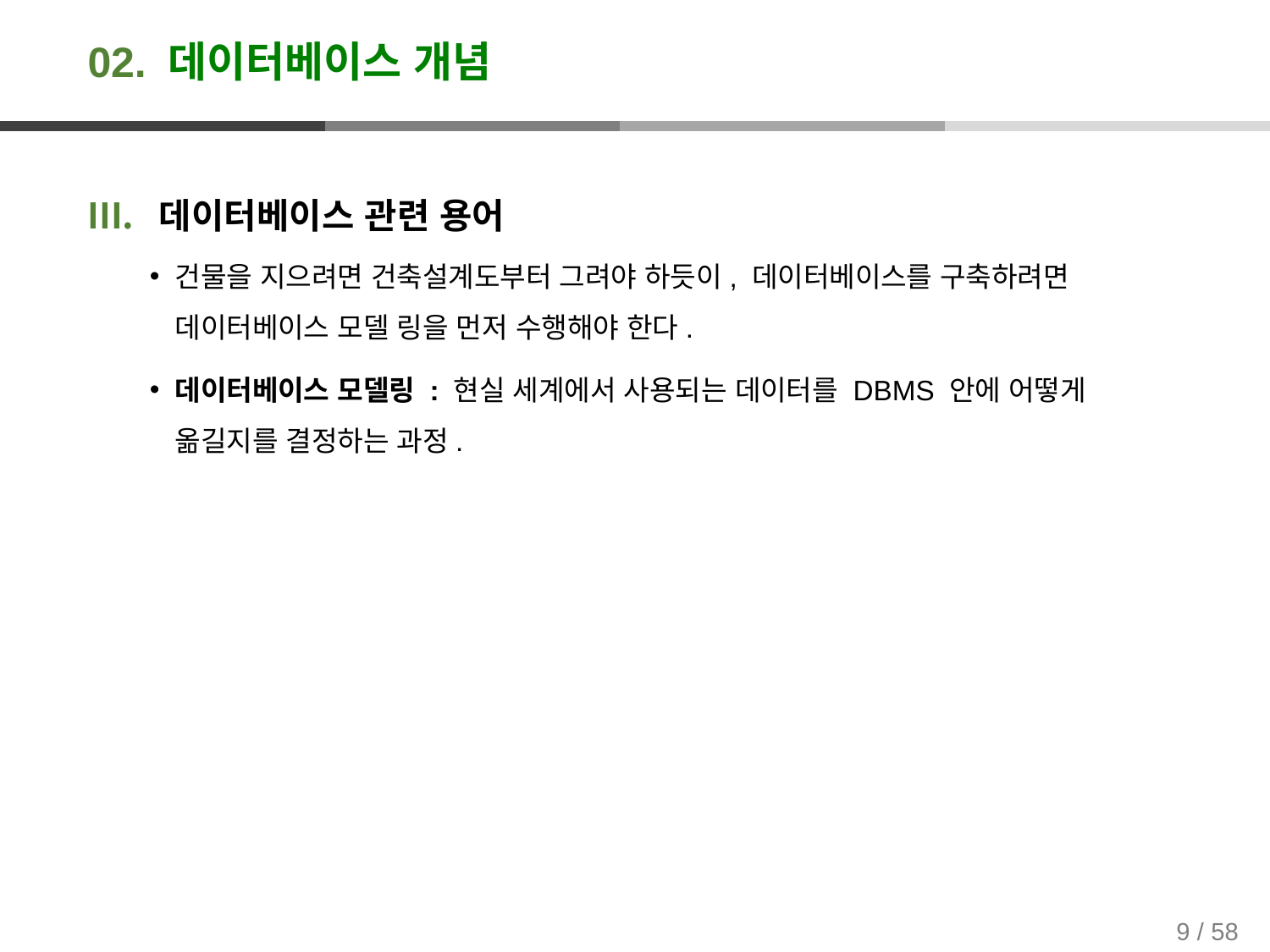

# 02. 데이터베이스 개념
데이터베이스 관련 용어
건물을 지으려면 건축설계도부터 그려야 하듯이, 데이터베이스를 구축하려면 데이터베이스 모델 링을 먼저 수행해야 한다.
데이터베이스 모델링 : 현실 세계에서 사용되는 데이터를 DBMS 안에 어떻게 옮길지를 결정하는 과정.